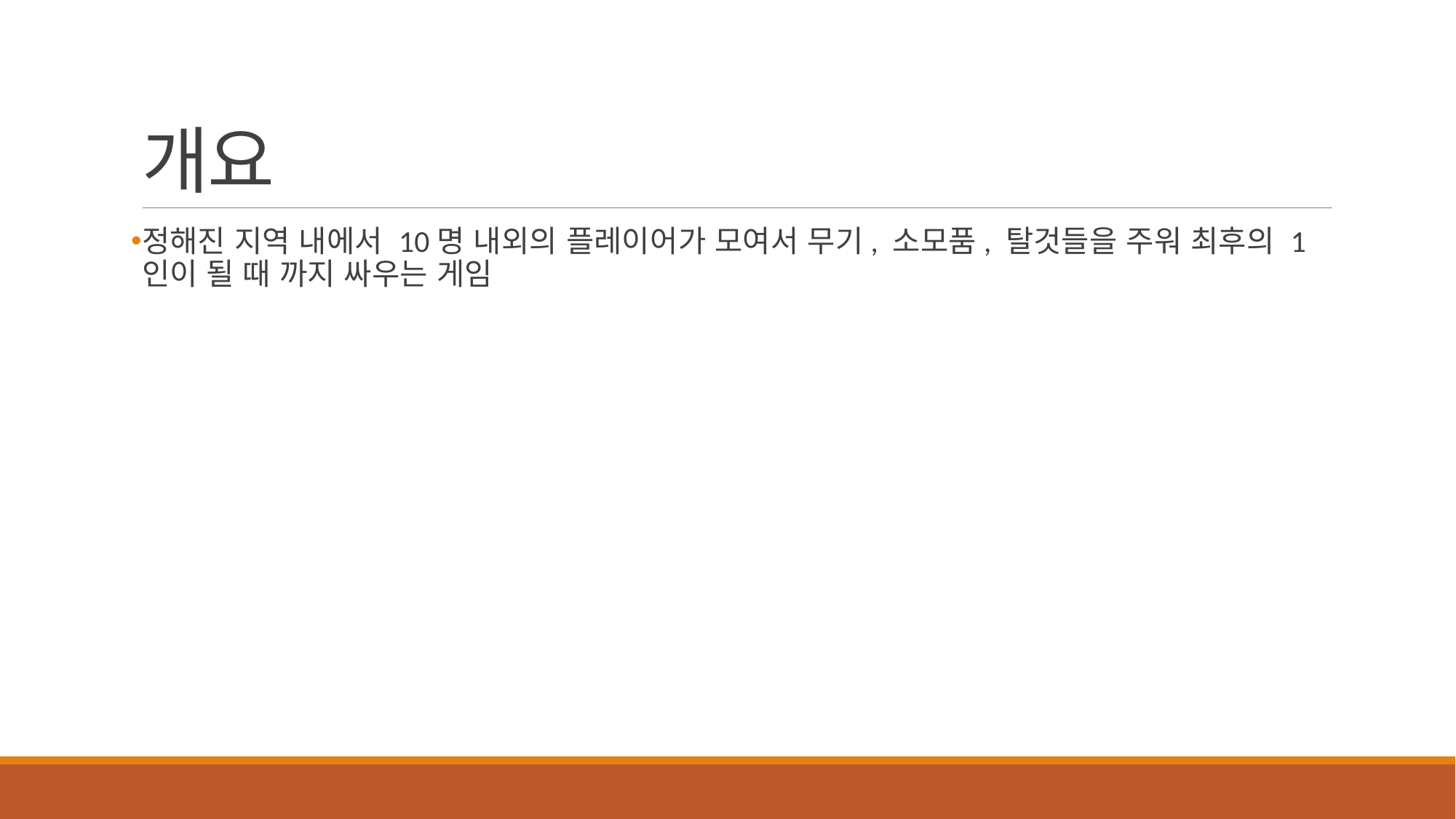

# 개요
정해진 지역 내에서 10명 내외의 플레이어가 모여서 무기, 소모품, 탈것들을 주워 최후의 1인이 될 때 까지 싸우는 게임